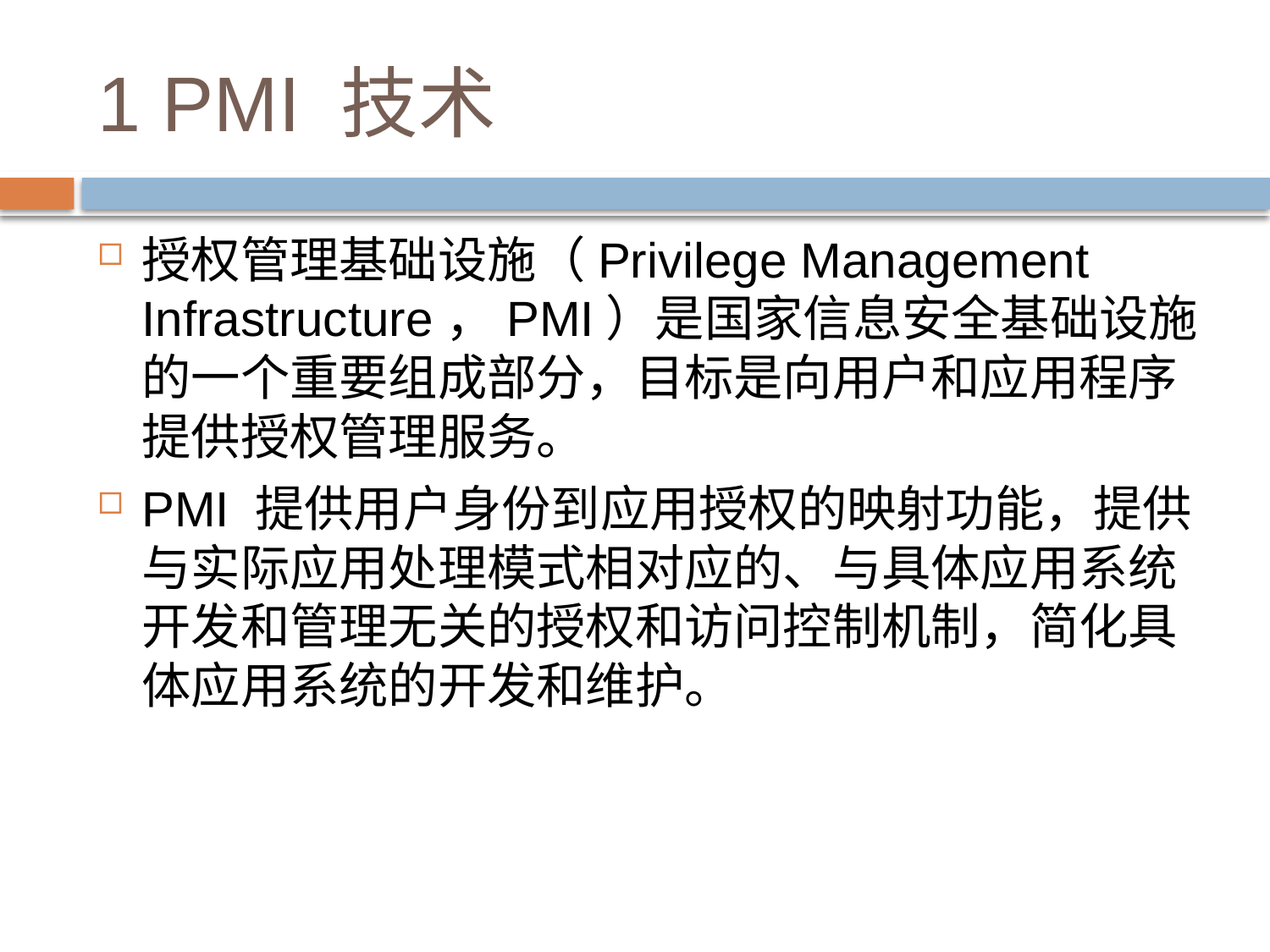

# 1 PMI 技术
授权管理基础设施（Privilege Management Infrastructure，PMI）是国家信息安全基础设施的一个重要组成部分，目标是向用户和应用程序提供授权管理服务。
PMI 提供用户身份到应用授权的映射功能，提供与实际应用处理模式相对应的、与具体应用系统开发和管理无关的授权和访问控制机制，简化具体应用系统的开发和维护。